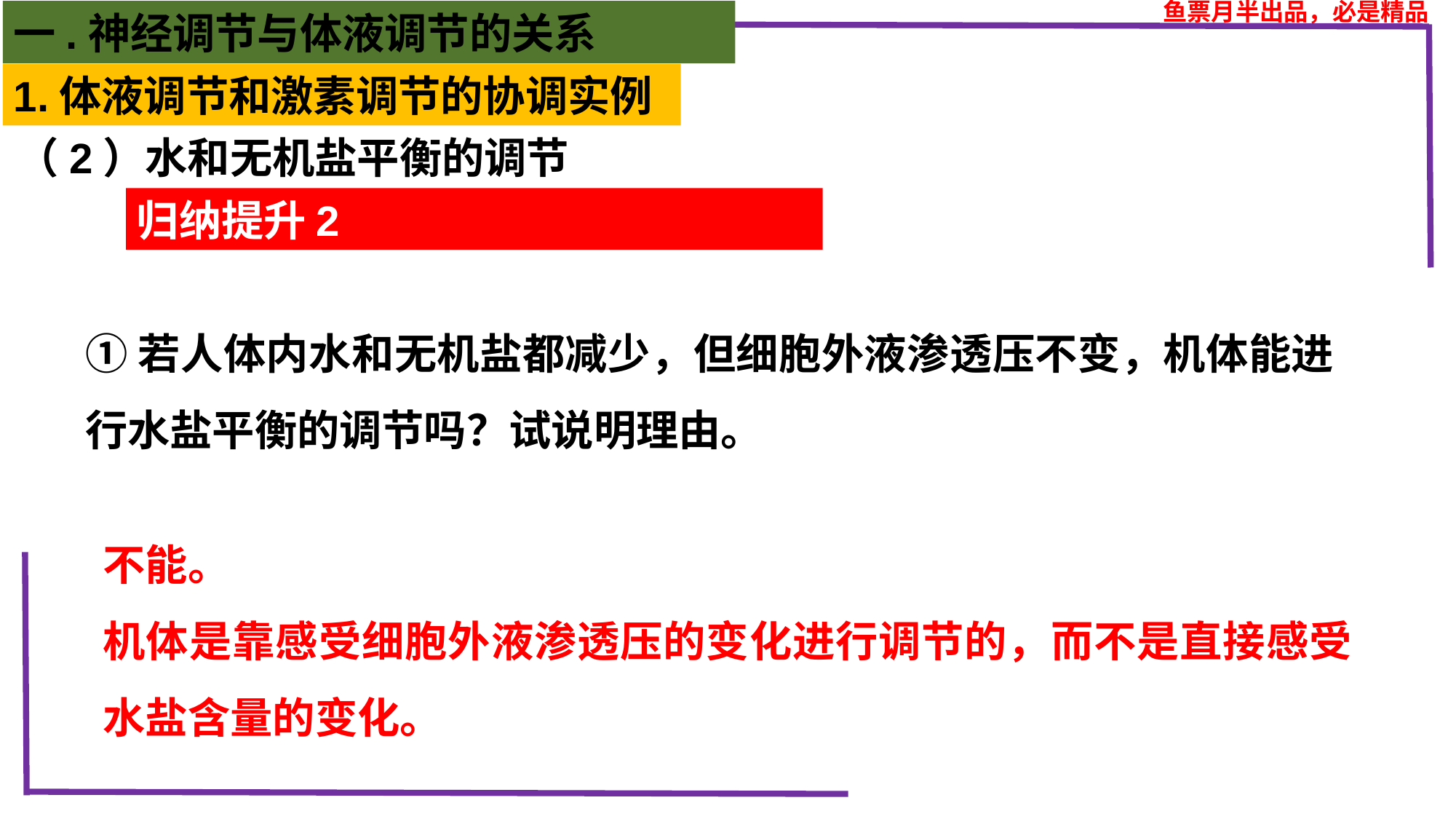

一.神经调节与体液调节的关系
1.体液调节和激素调节的协调实例
（2）水和无机盐平衡的调节
归纳提升2
①若人体内水和无机盐都减少，但细胞外液渗透压不变，机体能进行水盐平衡的调节吗？试说明理由。
不能。
机体是靠感受细胞外液渗透压的变化进行调节的，而不是直接感受水盐含量的变化。